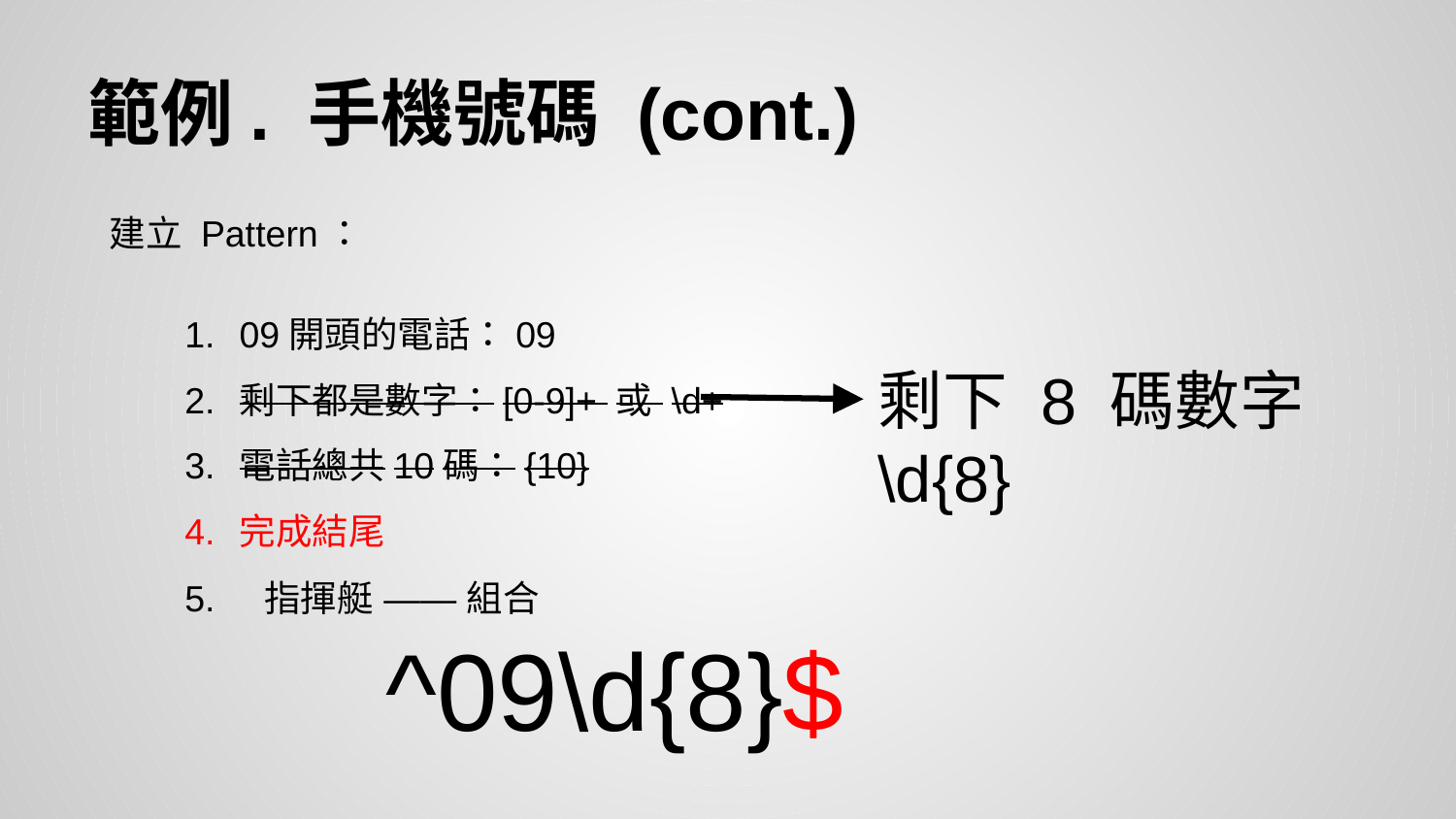

# 範例. 手機號碼 (cont.)
建立 Pattern：
09開頭的電話：09
剩下都是數字：[0-9]+ 或 \d+
電話總共10碼：{10}
完成結尾
剩下 8 碼數字
\d{8}
5.    指揮艇 —— 組合
^09\d{8}$